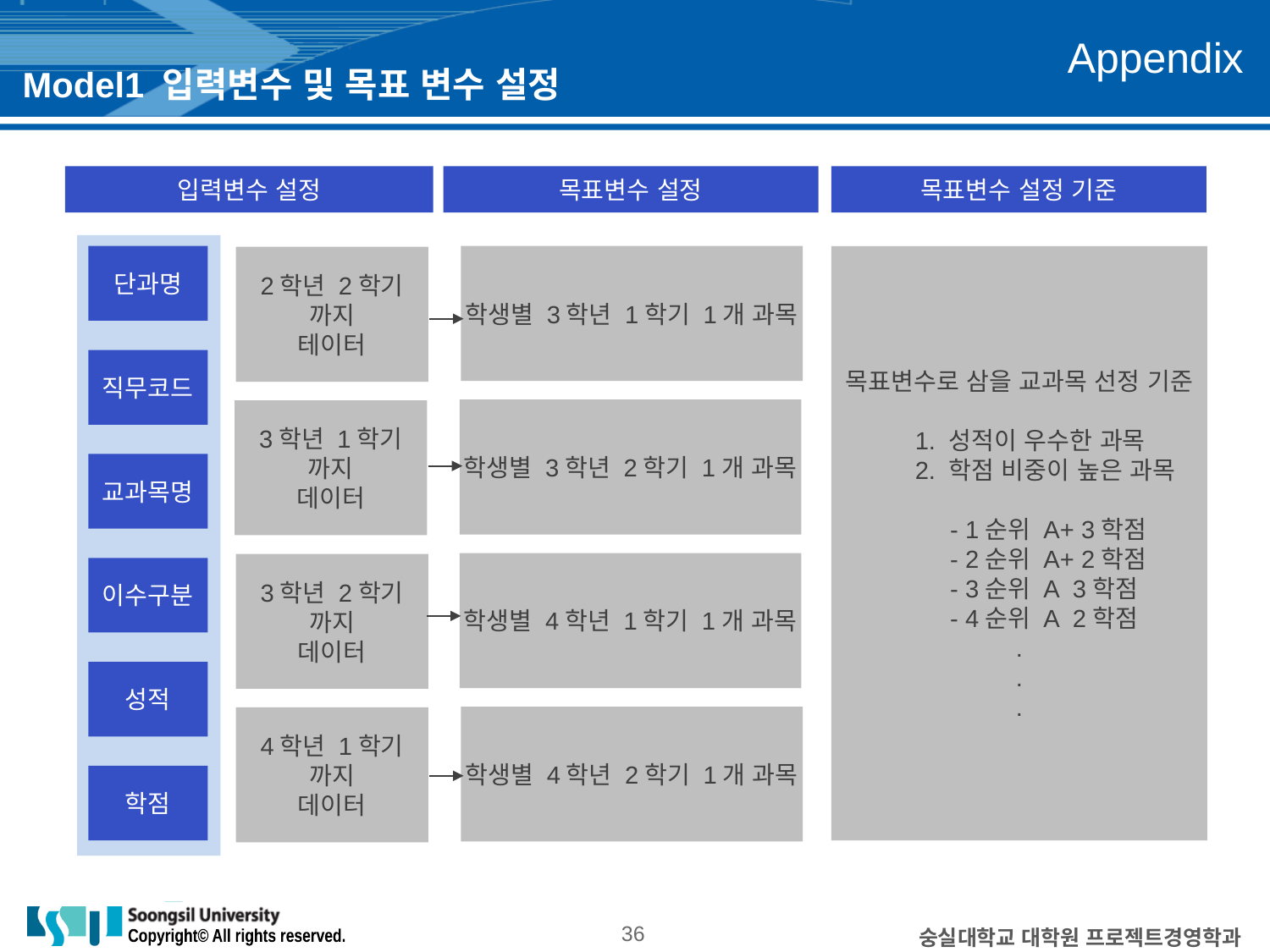

Appendix
Model1 입력변수 및 목표 변수 설정
입력변수 설정
목표변수 설정
목표변수 설정 기준

목표변수로 삼을 교과목 선정 기준

            1. 성적이 우수한 과목
            2. 학점 비중이 높은 과목

                 - 1순위 A+ 3학점
                 - 2순위 A+ 2학점
                 - 3순위 A  3학점
                 - 4순위 A  2학점
.
.
.
단과명
학생별 3학년 1학기 1개 과목
2학년 2학기 까지
테이터
직무코드
학생별 3학년 2학기 1개 과목
3학년 1학기 까지
데이터
교과목명
학생별 4학년 1학기 1개 과목
3학년 2학기 까지
데이터
이수구분
성적
학생별 4학년 2학기 1개 과목
4학년 1학기 까지
데이터
학점